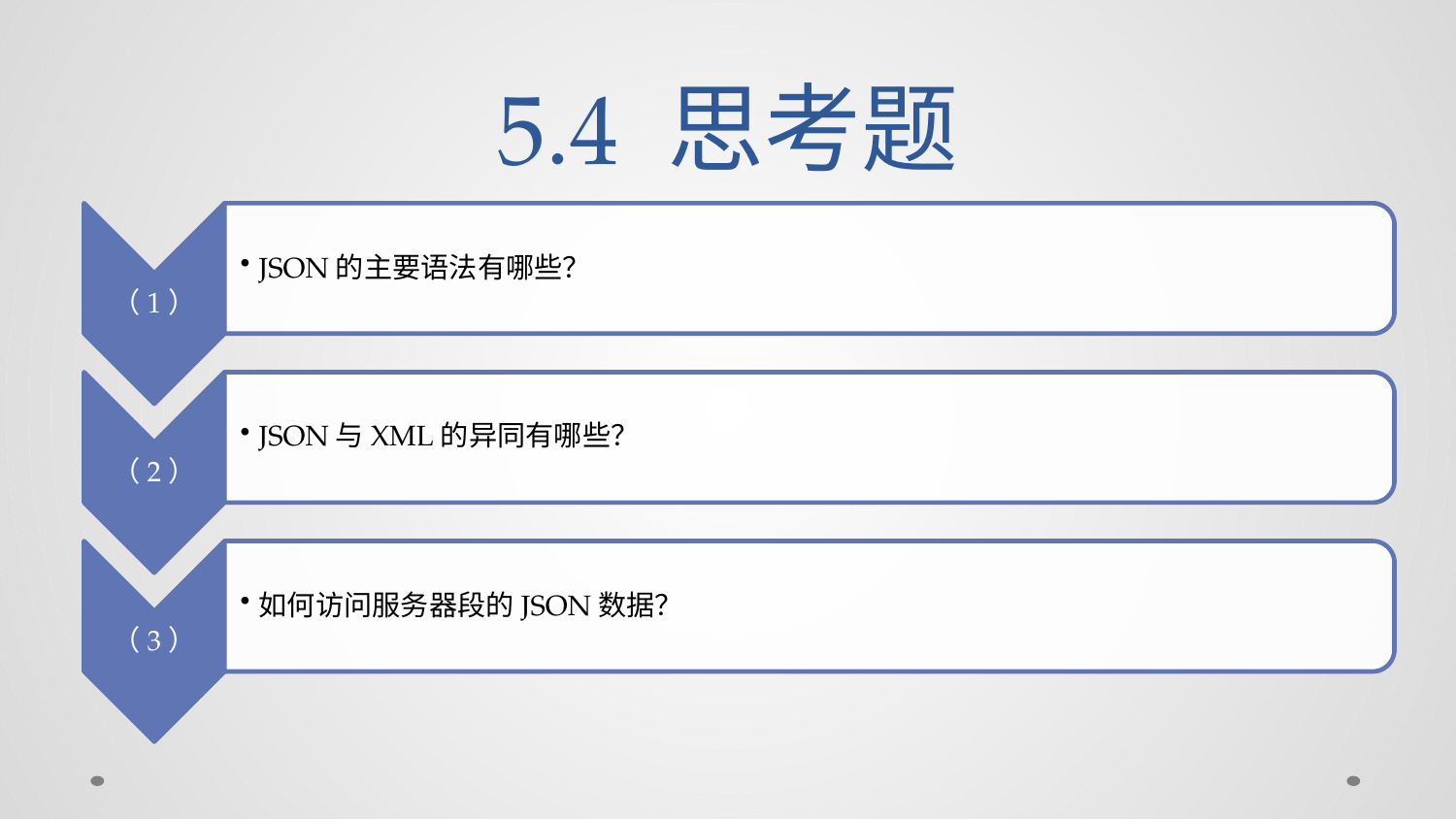

# 5.4 思考题
（1）
JSON的主要语法有哪些？
（2）
JSON与XML的异同有哪些？
（3）
如何访问服务器段的JSON数据？